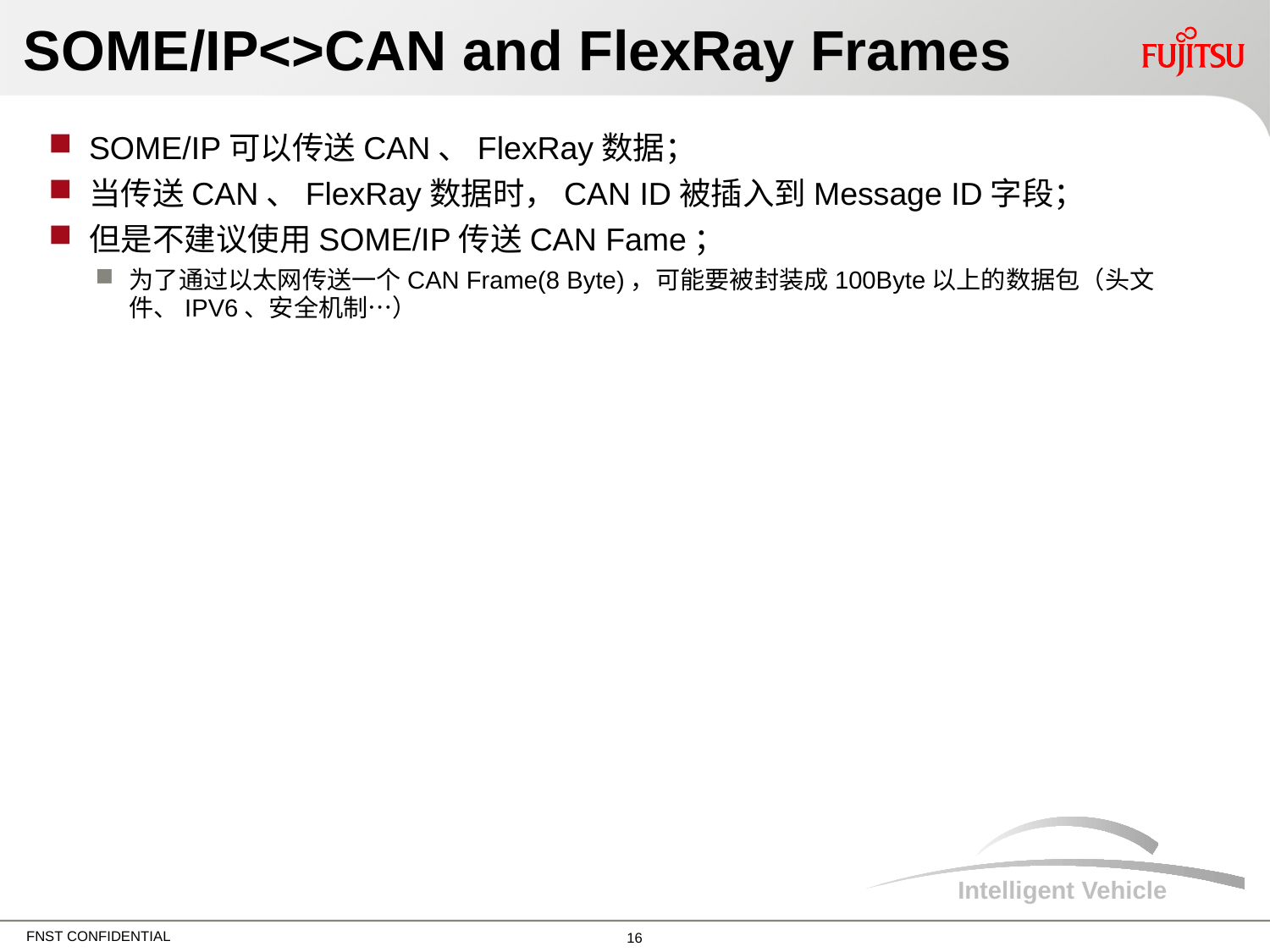

# SOME/IP<>CAN and FlexRay Frames
SOME/IP可以传送CAN、FlexRay数据；
当传送CAN、FlexRay数据时，CAN ID被插入到Message ID字段；
但是不建议使用SOME/IP传送CAN Fame；
为了通过以太网传送一个CAN Frame(8 Byte)，可能要被封装成100Byte以上的数据包（头文件、IPV6、安全机制…）

16